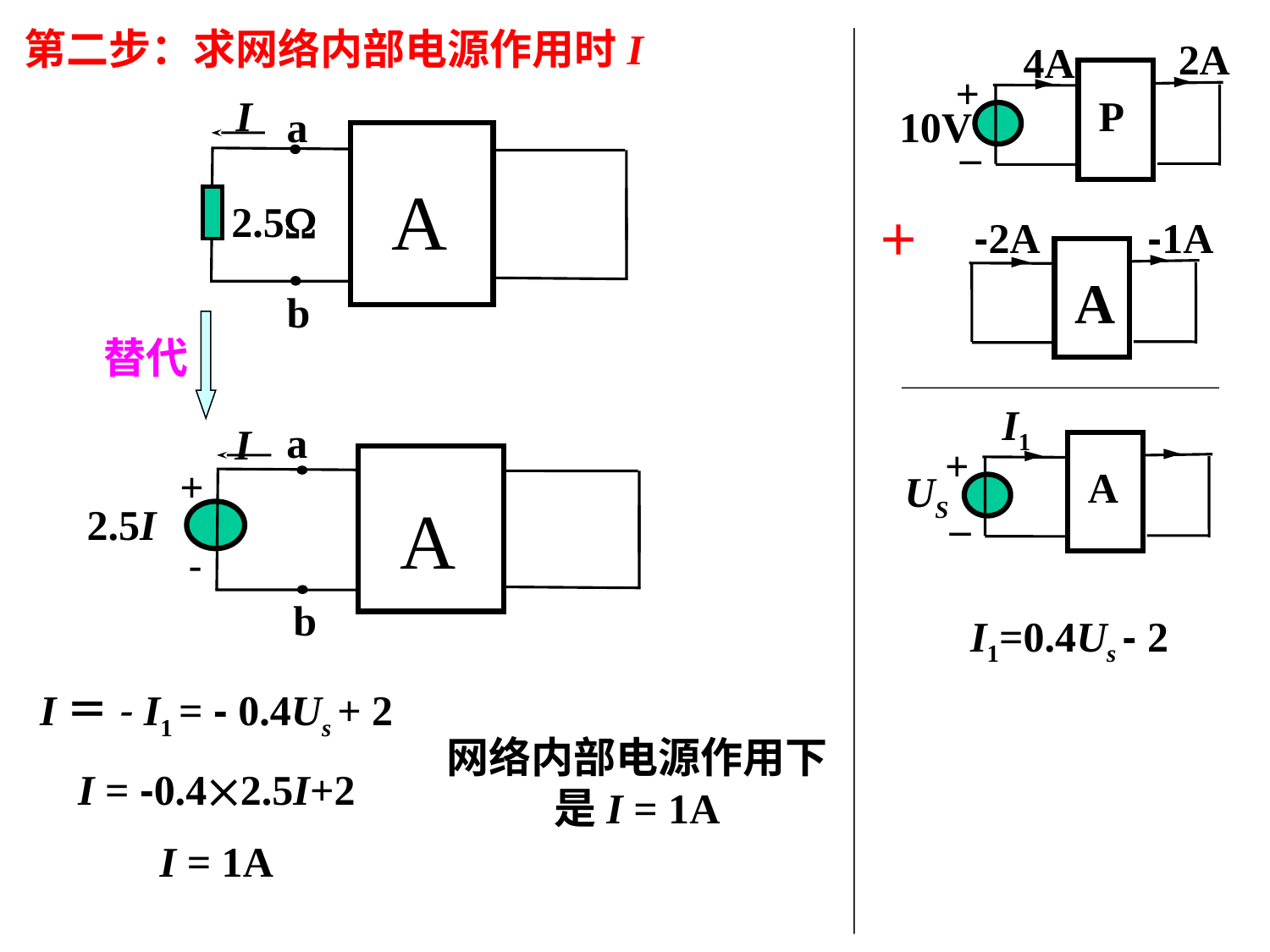

第二步：求网络内部电源作用时I

2A
4A

+

P

10V

–

-2A
-1A

A

＋

I
a

A

2.5Ω

b

替代
I1

+

A

US

–

I1=0.4Us - 2
a
I

+

-

A

b

2.5I
I＝- I1 = - 0.4Us + 2
I = -0.4×2.5I+2
I = 1A
网络内部电源作用下是I = 1A